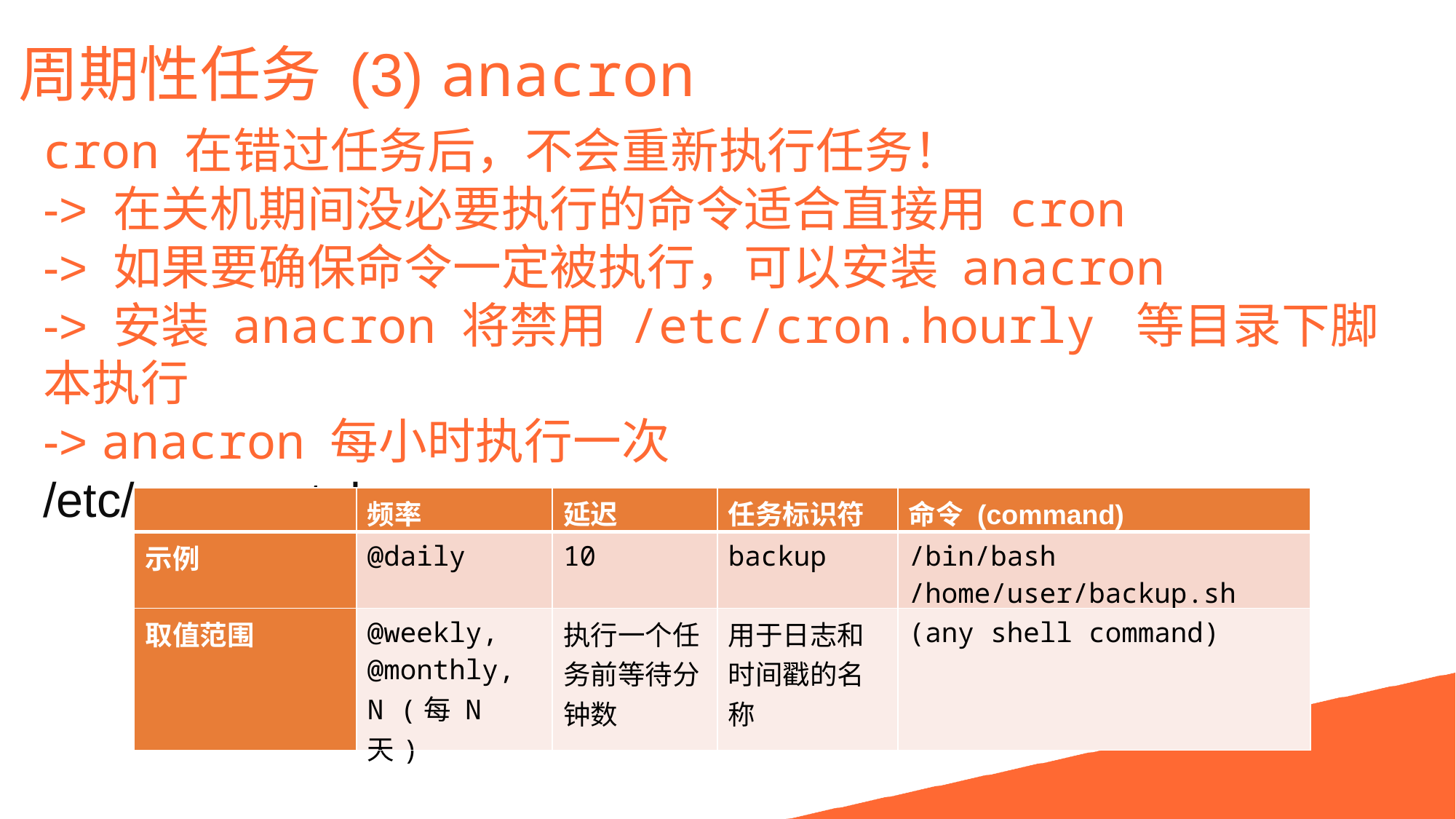

周期性任务 (3) anacron
cron 在错过任务后，不会重新执行任务！
-> 在关机期间没必要执行的命令适合直接用 cron
-> 如果要确保命令一定被执行，可以安装 anacron
-> 安装 anacron 将禁用 /etc/cron.hourly 等目录下脚本执行
-> anacron 每小时执行一次
/etc/anacrontab
|  | 频率 | 延迟 | 任务标识符 | 命令 (command) |
| --- | --- | --- | --- | --- |
| 示例 | @daily | 10 | backup | /bin/bash /home/user/backup.sh |
| 取值范围 | @weekly, @monthly, N (每 N 天) | 执行一个任务前等待分钟数 | 用于日志和时间戳的名称 | (any shell command) |